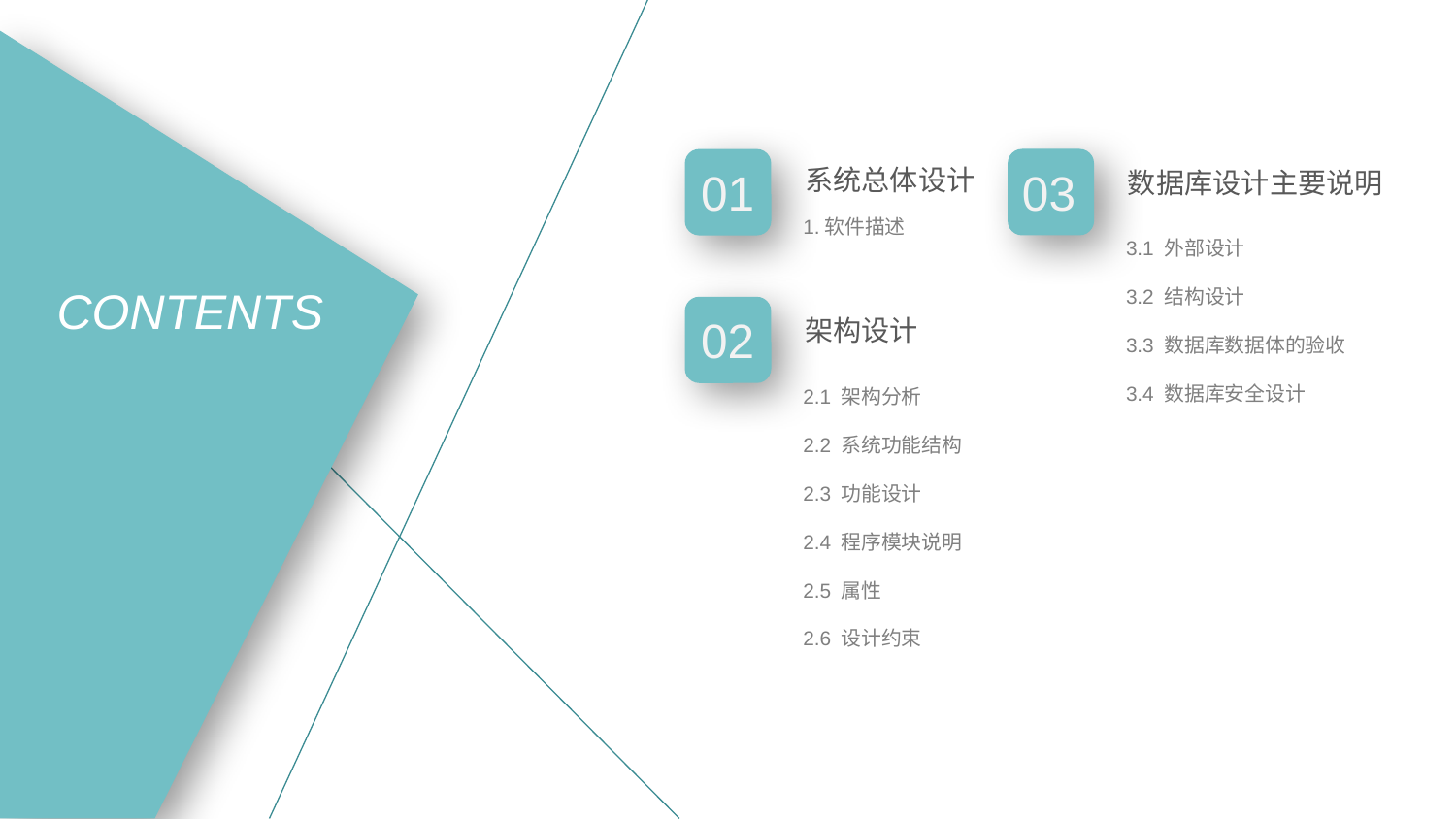

03
系统总体设计
01
数据库设计主要说明
1.软件描述
3.1 外部设计

3.2 结构设计

3.3 数据库数据体的验收

3.4 数据库安全设计
CONTENTS

02
架构设计
2.1 架构分析

2.2 系统功能结构

2.3 功能设计

2.4 程序模块说明

2.5 属性

2.6 设计约束